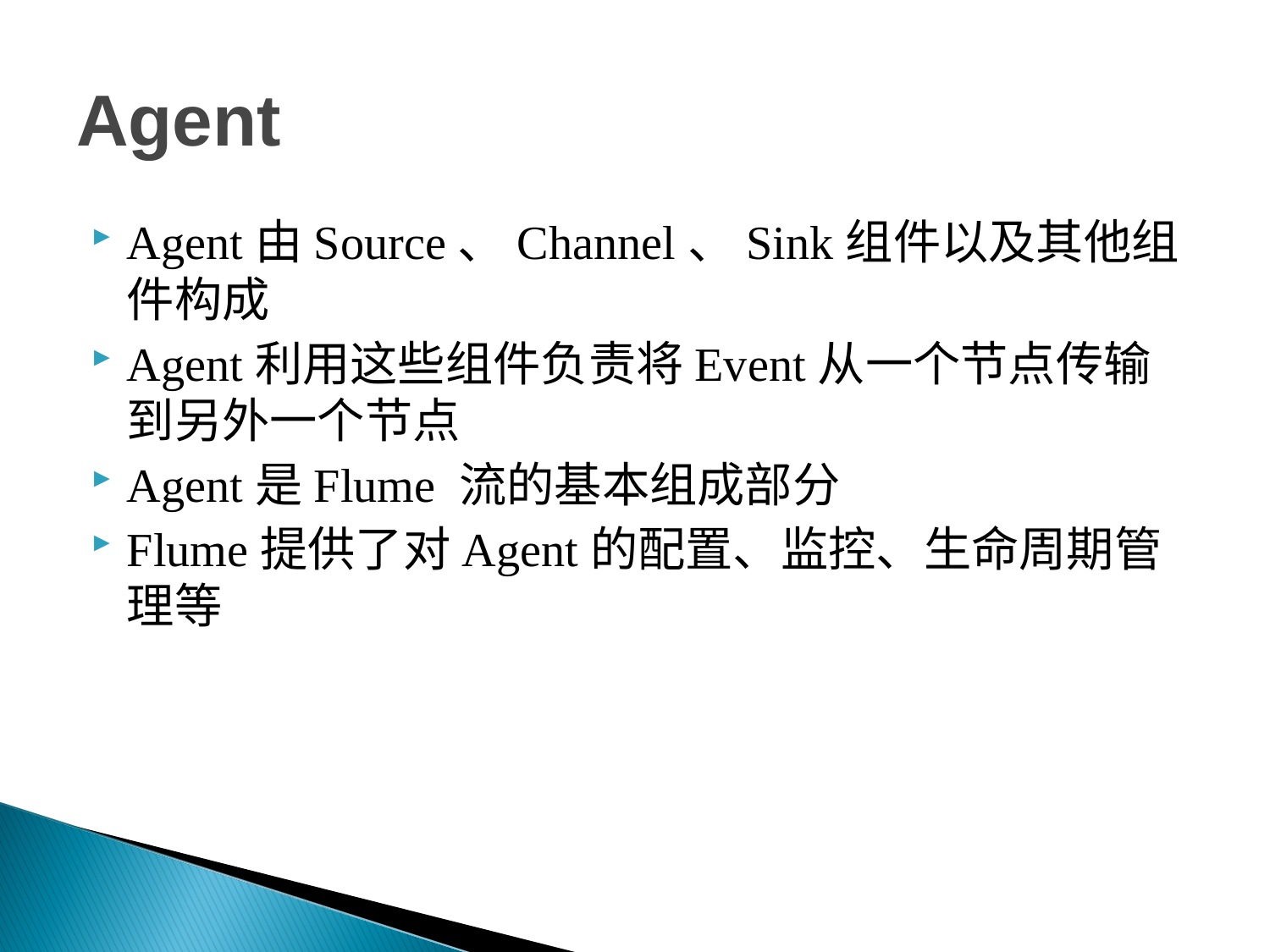

# Agent
Agent由Source、Channel、Sink组件以及其他组件构成
Agent利用这些组件负责将Event从一个节点传输到另外一个节点
Agent是Flume 流的基本组成部分
Flume提供了对Agent的配置、监控、生命周期管理等